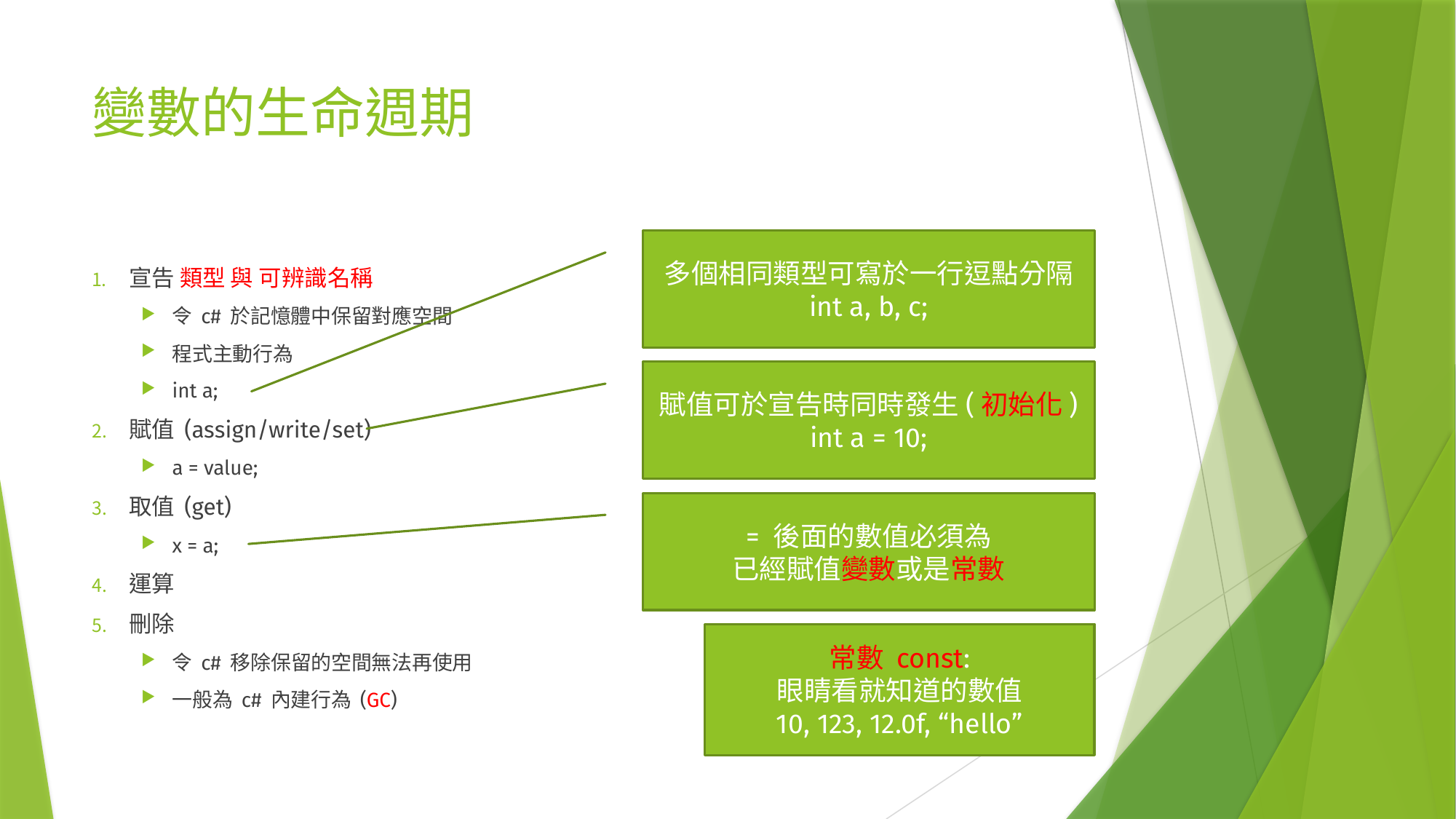

# 變數的生命週期
多個相同類型可寫於一行逗點分隔
int a, b, c;
宣告 類型 與 可辨識名稱
令 c# 於記憶體中保留對應空間
程式主動行為
int a;
賦值 (assign/write/set)
a = value;
取值 (get)
x = a;
運算
刪除
令 c# 移除保留的空間無法再使用
一般為 c# 內建行為 (GC)
賦值可於宣告時同時發生(初始化)
int a = 10;
= 後面的數值必須為
已經賦值變數或是常數
常數 const:
眼睛看就知道的數值
10, 123, 12.0f, “hello”